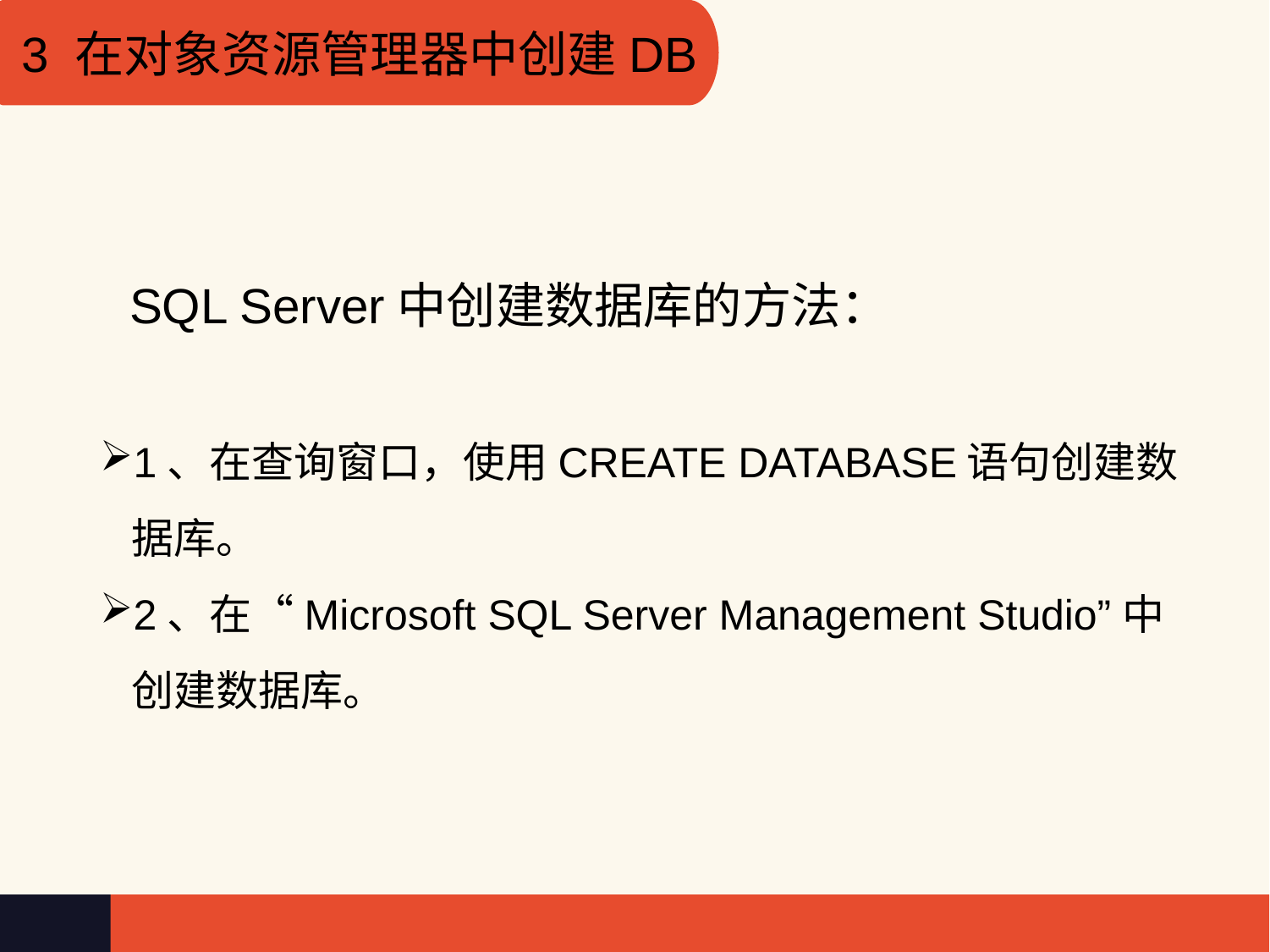

3 在对象资源管理器中创建DB
# SQL Server中创建数据库的方法：
1、在查询窗口，使用CREATE DATABASE语句创建数据库。
2、在“Microsoft SQL Server Management Studio”中创建数据库。